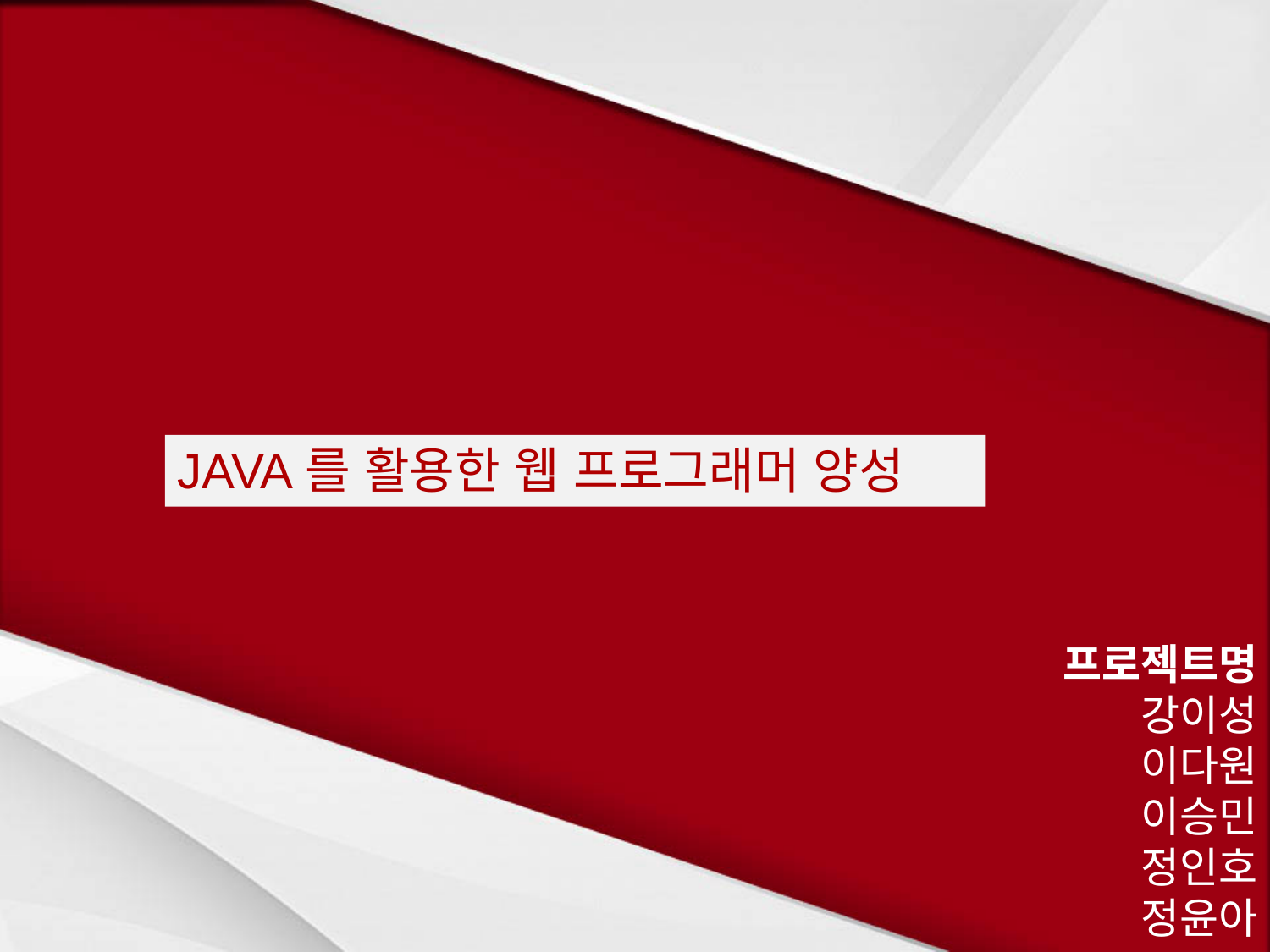

Web Project
JAVA를 활용한 웹 프로그래머 양성

프로젝트명
강이성
이다원
이승민
정인호
정윤아